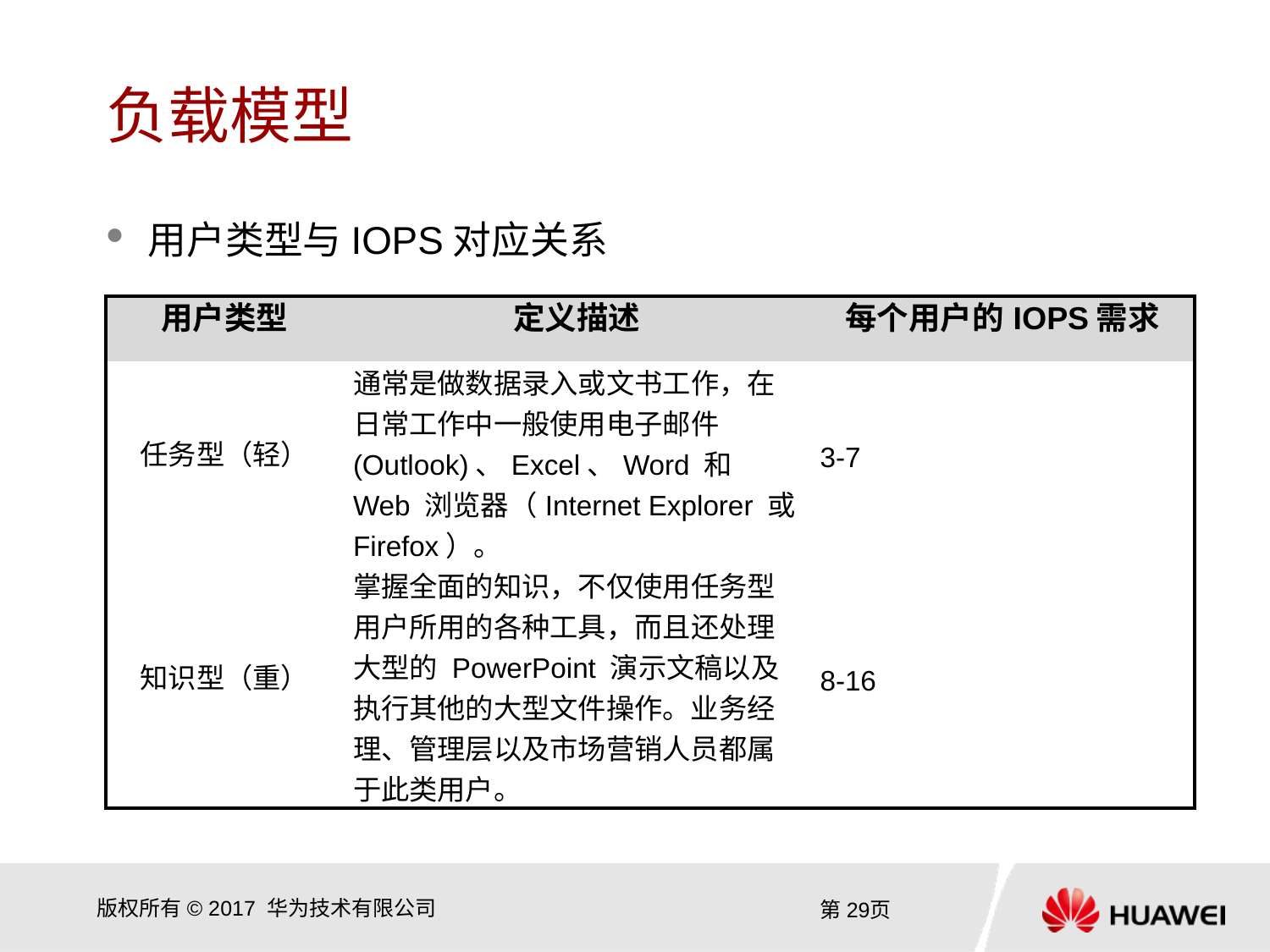

# 负载模型
用户类型与IOPS对应关系
| 用户类型 | 定义描述 | 每个用户的IOPS需求 |
| --- | --- | --- |
| 任务型（轻） | 通常是做数据录入或文书工作，在日常工作中一般使用电子邮件 (Outlook)、Excel、Word 和 Web 浏览器（Internet Explorer 或 Firefox）。 | 3-7 |
| 知识型（重） | 掌握全面的知识，不仅使用任务型用户所用的各种工具，而且还处理大型的 PowerPoint 演示文稿以及执行其他的大型文件操作。业务经理、管理层以及市场营销人员都属于此类用户。 | 8-16 |